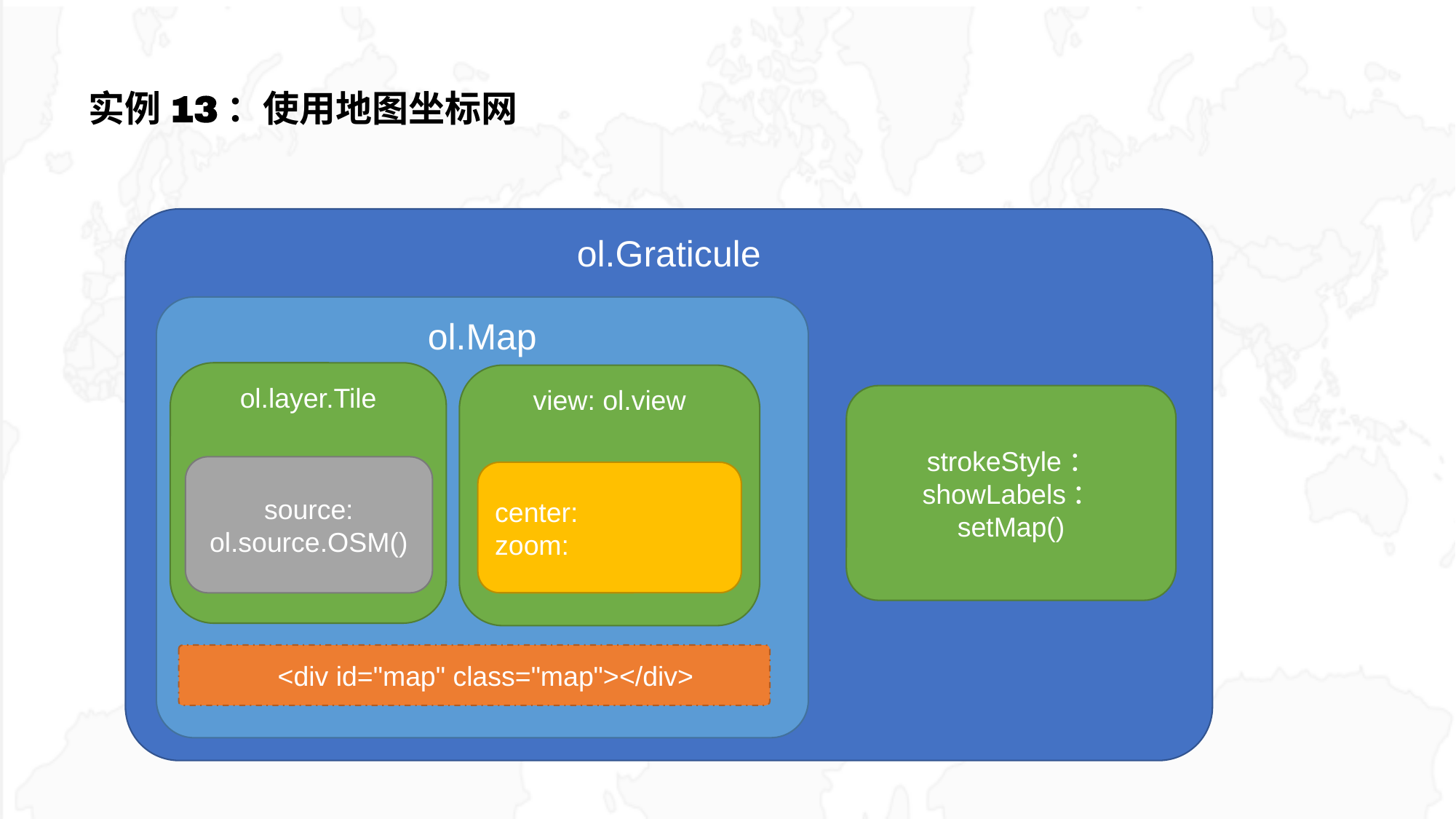

# 实例13：使用地图坐标网
ol.Graticule
ol.Map
ol.layer.Tile
view: ol.view
source: ol.source.OSM()
center:
zoom:
   <div id="map" class="map"></div>
strokeStyle：
showLabels：
setMap()